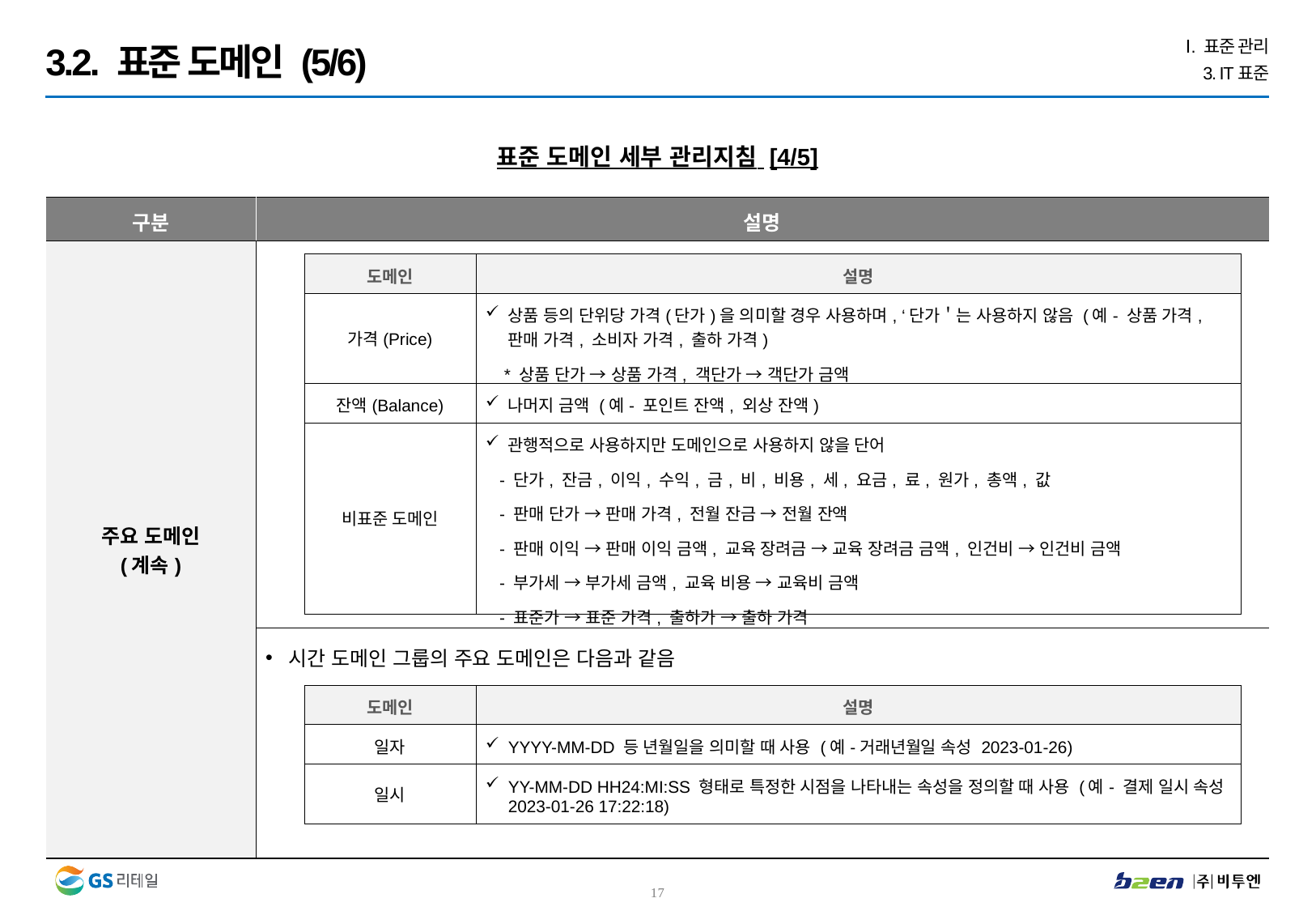

Ⅰ. 표준 관리
3. IT표준
3.2. 표준 도메인 (5/6)
표준 도메인 세부 관리지침 [4/5]
| 구분 | 설명 |
| --- | --- |
| 주요 도메인 (계속) |  |
|  | 시간 도메인 그룹의 주요 도메인은 다음과 같음 |
| 도메인 | 설명 |
| --- | --- |
| 가격(Price) | 상품 등의 단위당 가격(단가)을 의미할 경우 사용하며, ‘단가＇는 사용하지 않음 (예- 상품 가격, 판매 가격, 소비자 가격, 출하 가격) \* 상품 단가 → 상품 가격, 객단가 → 객단가 금액 |
| 잔액(Balance) | 나머지 금액 (예- 포인트 잔액, 외상 잔액) |
| 비표준 도메인 | 관행적으로 사용하지만 도메인으로 사용하지 않을 단어 - 단가, 잔금, 이익, 수익, 금, 비, 비용, 세, 요금, 료, 원가, 총액, 값 - 판매 단가 → 판매 가격, 전월 잔금 → 전월 잔액 - 판매 이익 → 판매 이익 금액, 교육 장려금 → 교육 장려금 금액, 인건비 → 인건비 금액 - 부가세 → 부가세 금액, 교육 비용 → 교육비 금액 - 표준가 → 표준 가격, 출하가 → 출하 가격 |
| 도메인 | 설명 |
| --- | --- |
| 일자 | YYYY-MM-DD 등 년월일을 의미할 때 사용 (예-거래년월일 속성 2023-01-26) |
| 일시 | YY-MM-DD HH24:MI:SS 형태로 특정한 시점을 나타내는 속성을 정의할 때 사용 (예- 결제 일시 속성 2023-01-26 17:22:18) |
17